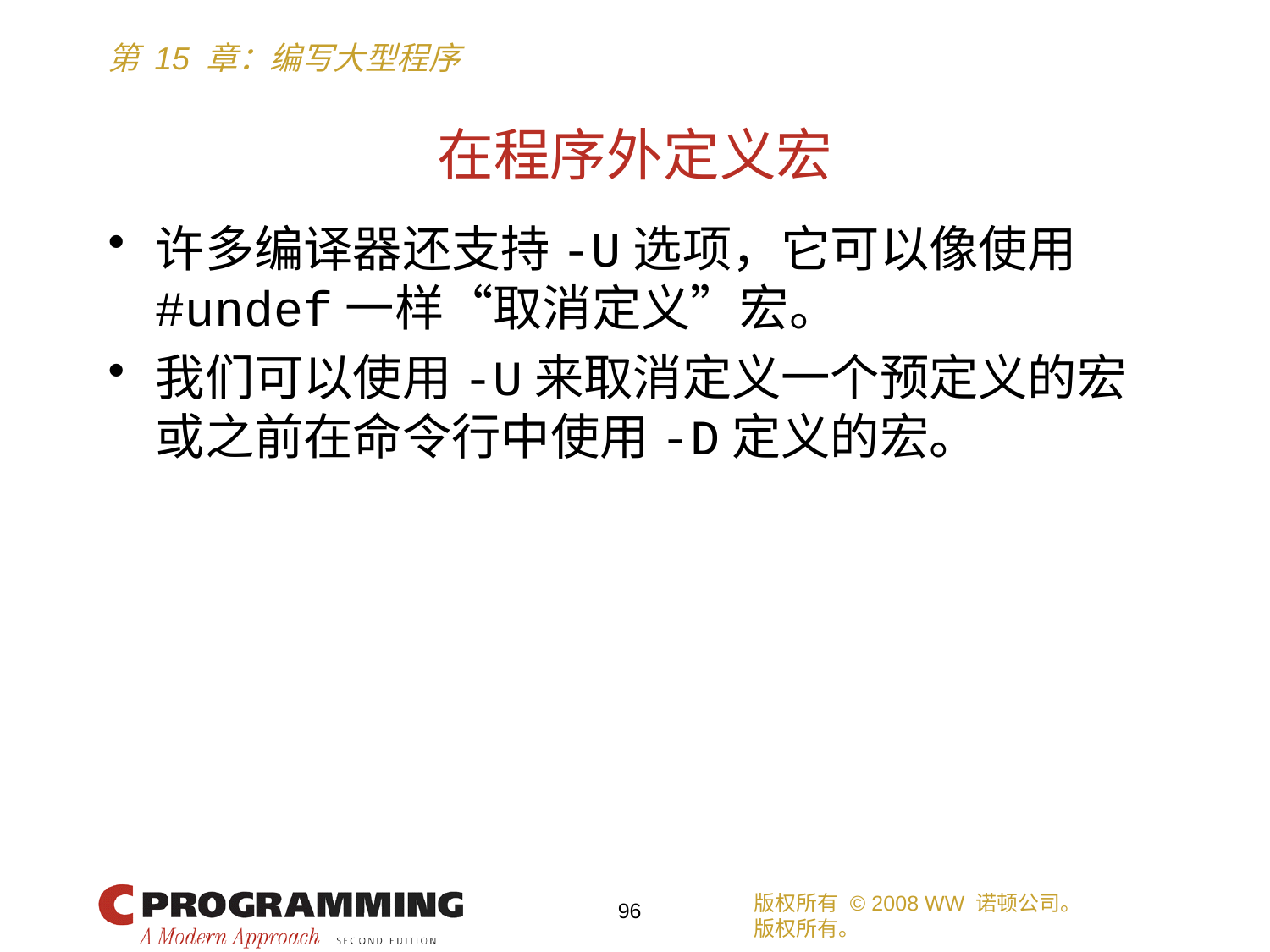

# 在程序外定义宏
许多编译器还支持-U选项，它可以像使用#undef一样“取消定义”宏。
我们可以使用-U来取消定义一个预定义的宏或之前在命令行中使用-D定义的宏。
版权所有 © 2008 WW 诺顿公司。
版权所有。
96